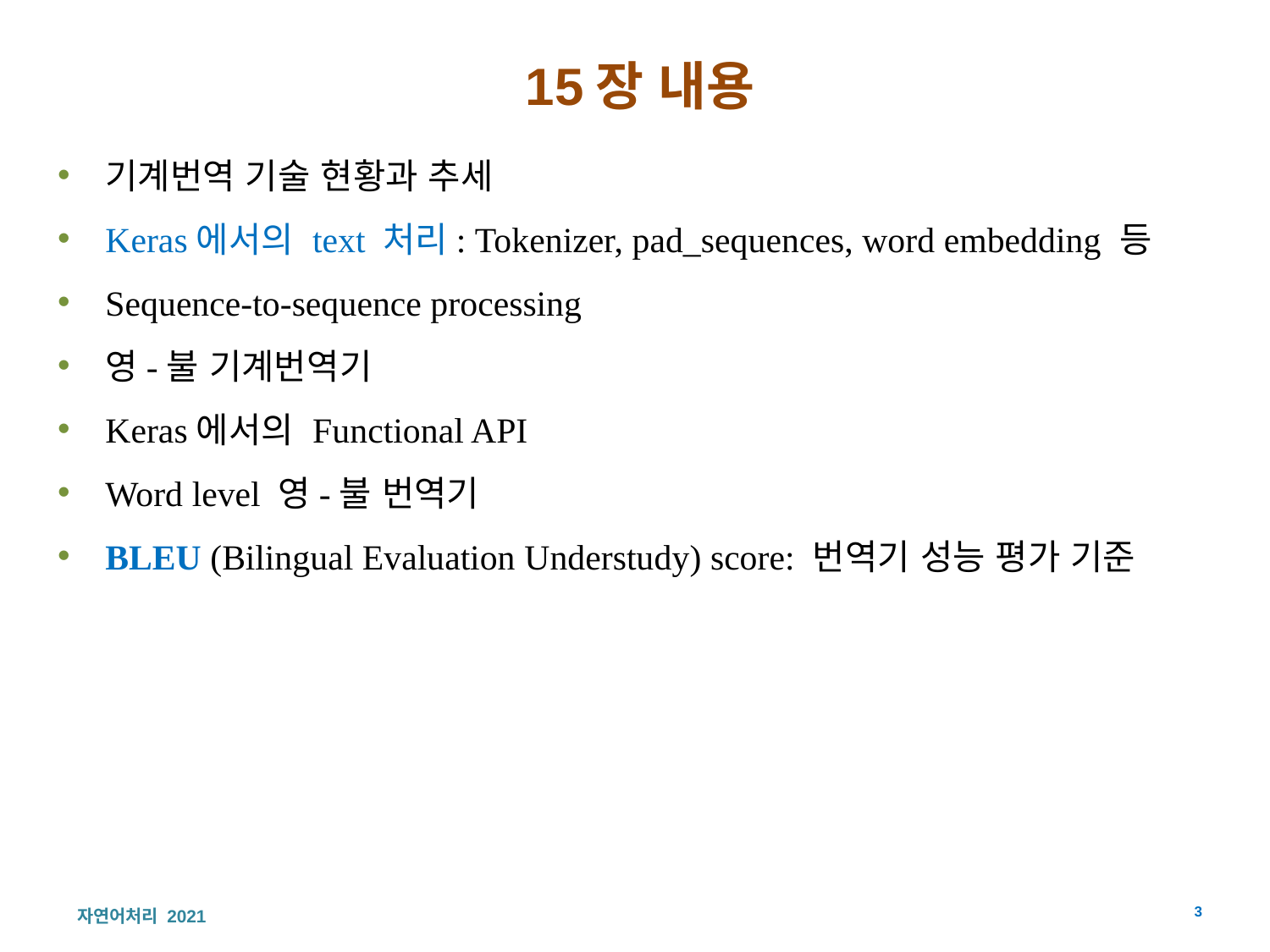

# 15장 내용
기계번역 기술 현황과 추세
Keras에서의 text 처리: Tokenizer, pad_sequences, word embedding 등
Sequence-to-sequence processing
영-불 기계번역기
Keras에서의 Functional API
Word level 영-불 번역기
BLEU (Bilingual Evaluation Understudy) score: 번역기 성능 평가 기준